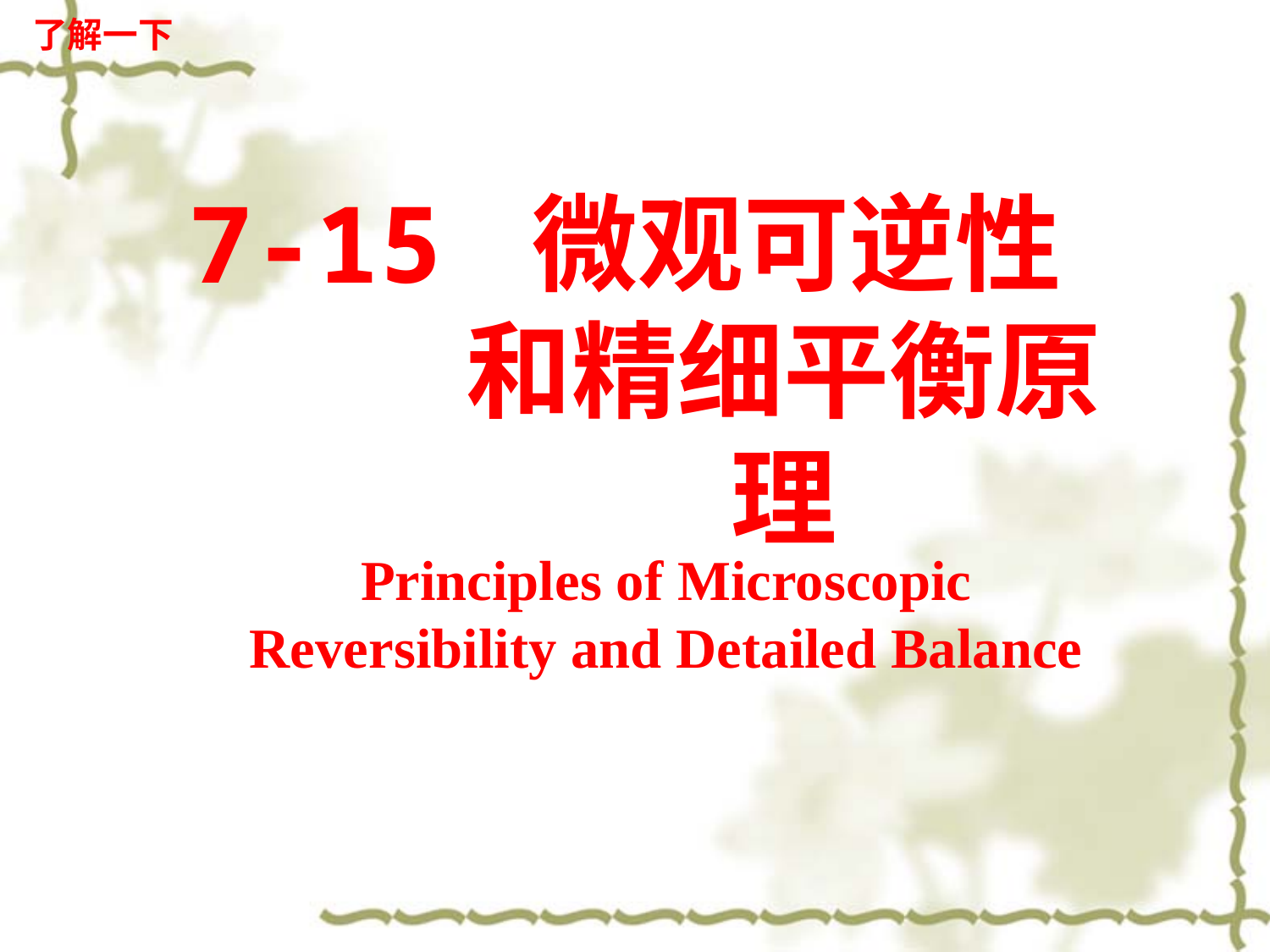

了解一下
7-15 微观可逆性和精细平衡原理
Principles of Microscopic Reversibility and Detailed Balance